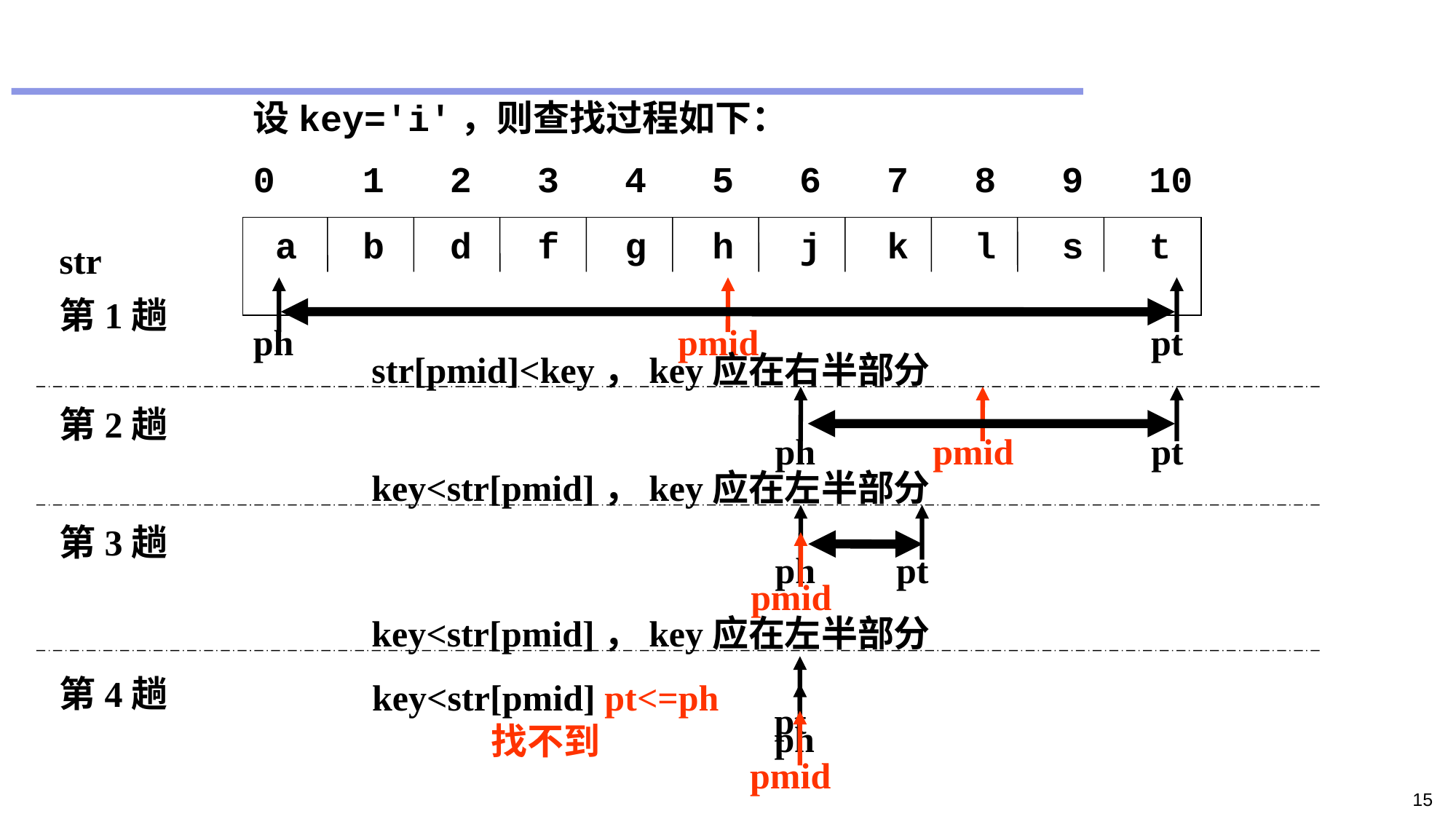

设key='i'，则查找过程如下：
0    1   2   3   4   5   6   7   8   9   10
 a   b   d   f   g   h   j   k   l   s   t

str

第1趟
ph
pmid
pt

 str[pmid]<key，key应在右半部分

第2趟
ph
pmid
pt

 key<str[pmid]，key应在左半部分

第3趟

ph
pt
pmid

 key<str[pmid]，key应在左半部分

第4趟
key<str[pmid] pt<=ph
找不到

pt
ph

pmid
15